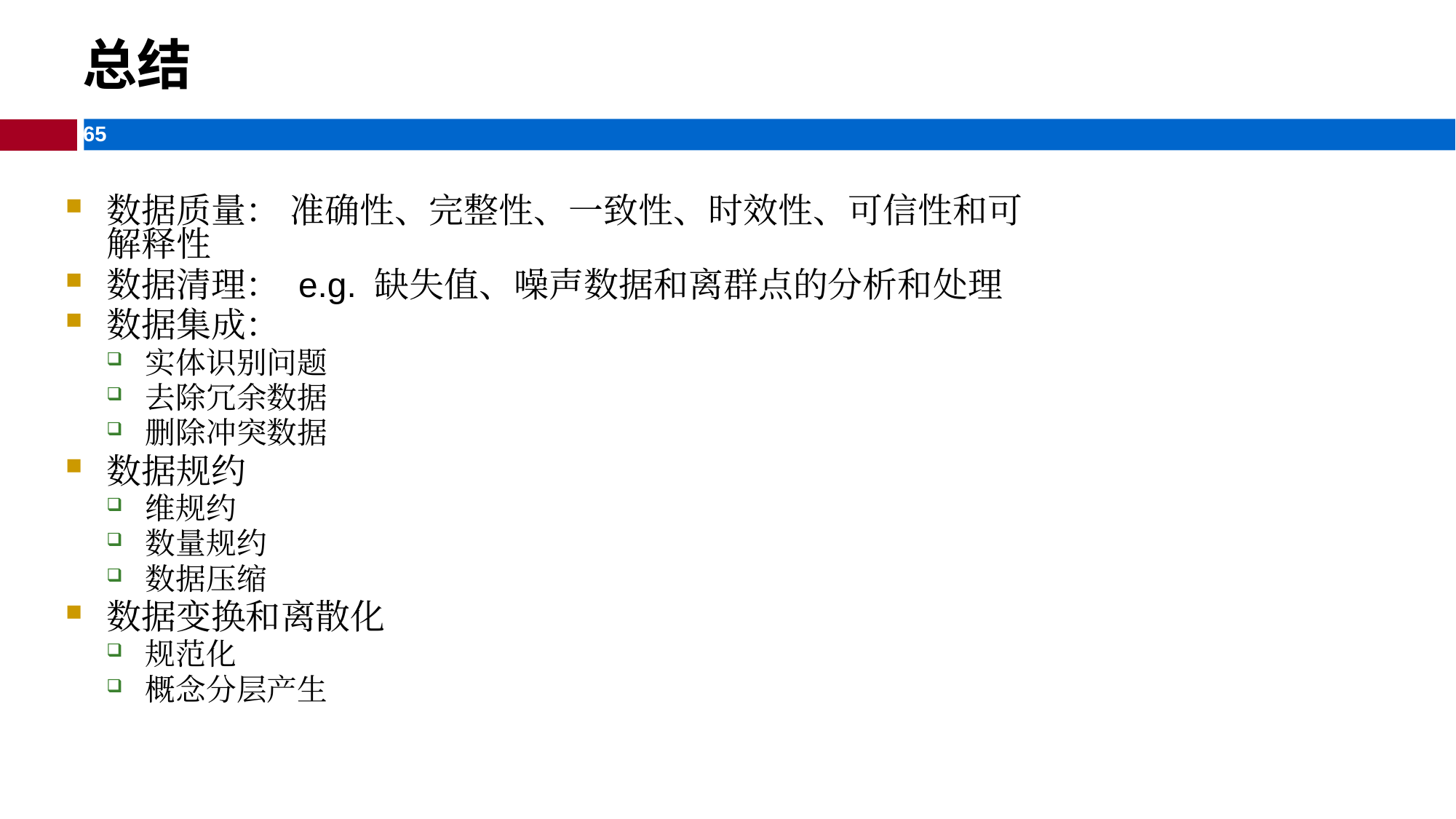

总结
数据质量： 准确性、完整性、一致性、时效性、可信性和可解释性
数据清理： e.g. 缺失值、噪声数据和离群点的分析和处理
数据集成：
实体识别问题
去除冗余数据
删除冲突数据
数据规约
维规约
数量规约
数据压缩
数据变换和离散化
规范化
概念分层产生